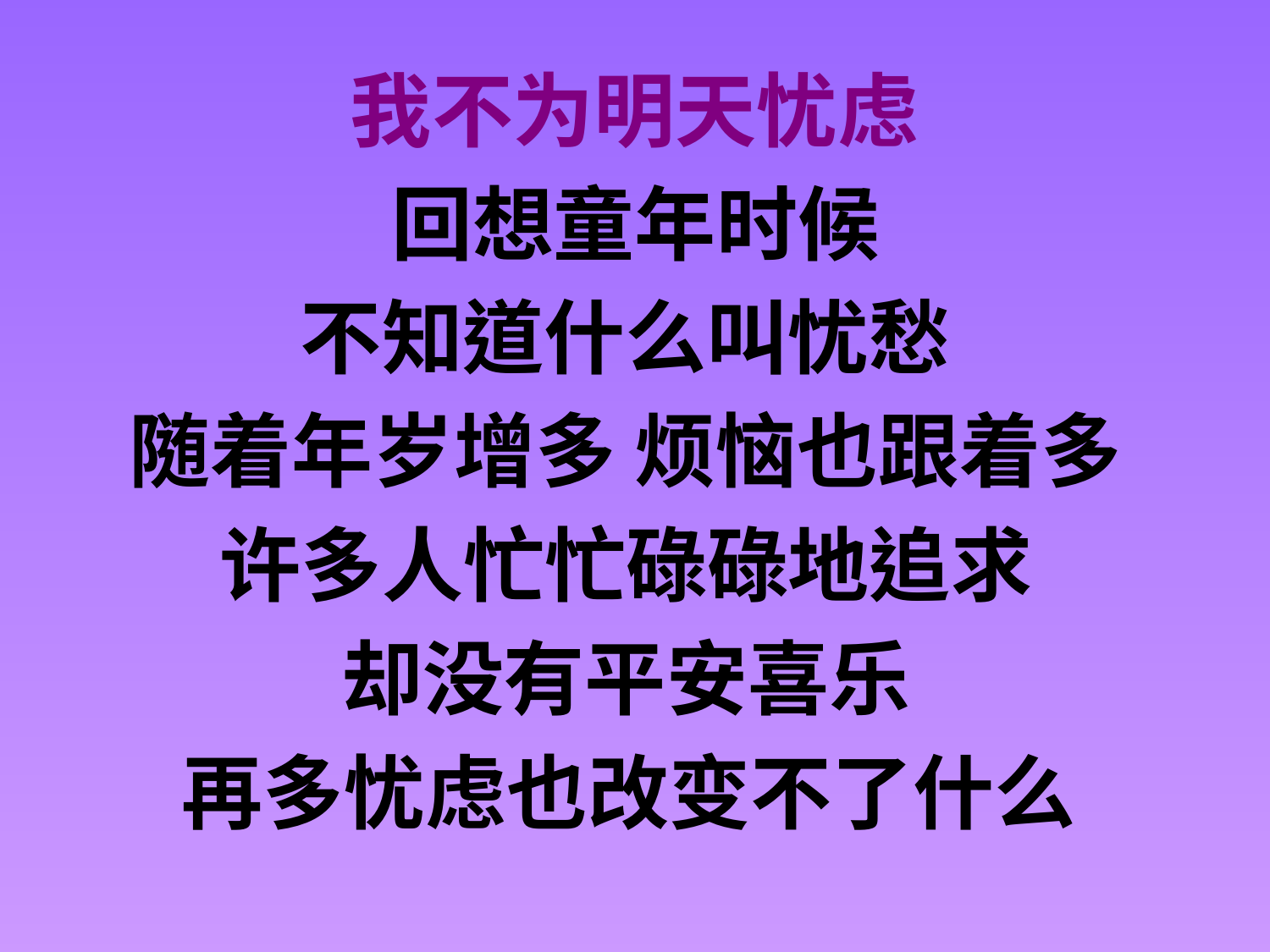

我不为明天忧虑
回想童年时候
不知道什么叫忧愁
随着年岁增多 烦恼也跟着多
许多人忙忙碌碌地追求
却没有平安喜乐
再多忧虑也改变不了什么